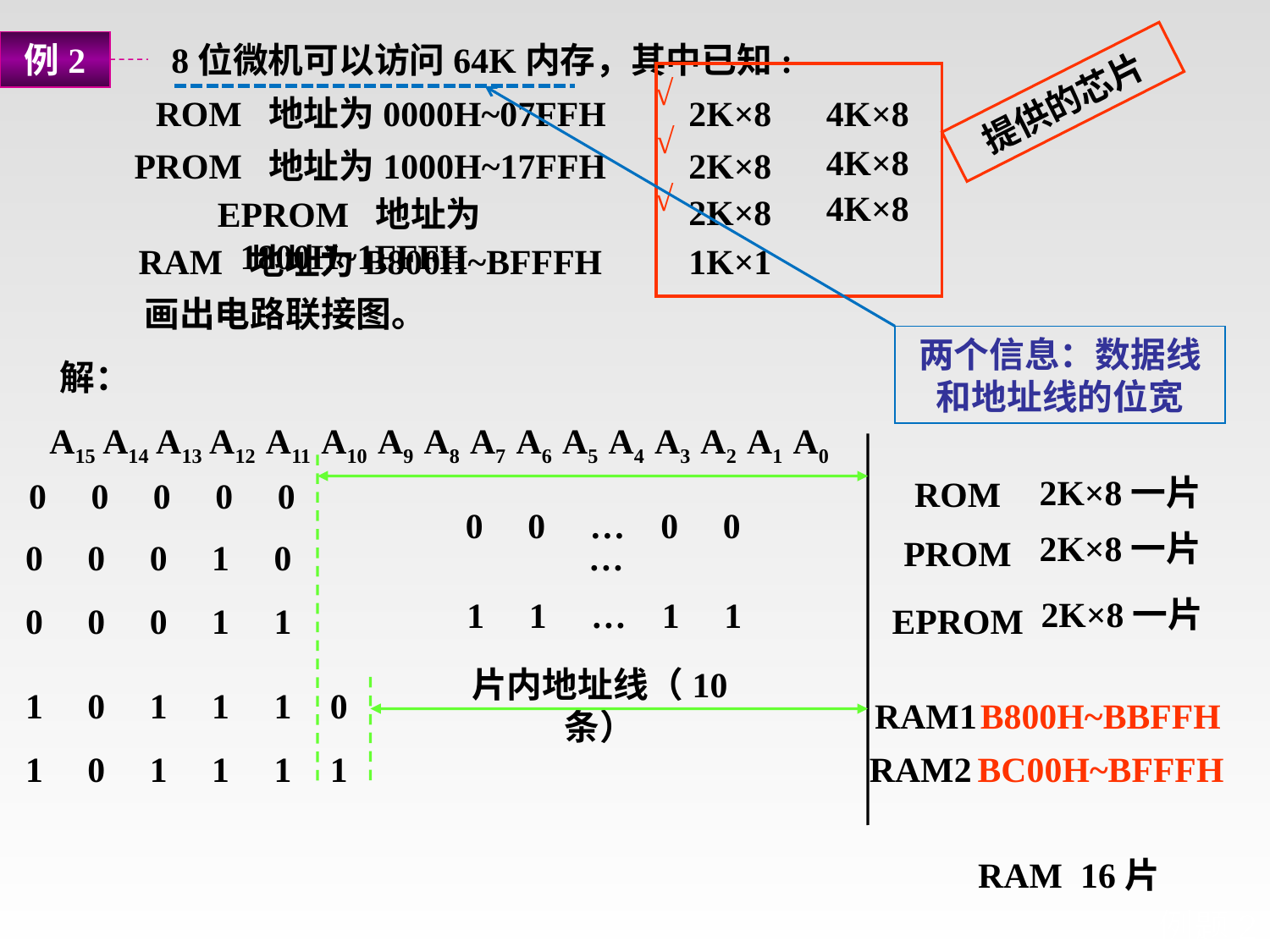

例2

8位微机可以访问64K内存，其中已知:
ROM  地址为0000H~07FFH
2K×8
4K×8
4K×8
PROM  地址为1000H~17FFH
2K×8
4K×8
2K×8
EPROM  地址为1800H~1FFFH
RAM  地址为B800H~BFFFH
1K×1
画出电路联接图。
√

提供的芯片
两个信息：数据线和地址线的位宽
√
√
解：
A15 A14 A13 A12  A11  A10  A9  A8  A7  A6  A5  A4  A3  A2  A1  A0

2K×8一片
ROM
2K×8一片
PROM
2K×8一片
EPROM
0     0     0     0     0
0     0     …    0     0
0     0     0     1     0
…
1     1     …    1     1
0     0     0     1     1
片内地址线（10条）
1     0     1     1     1
0

RAM1
B800H~BBFFH
1     0     1     1     1
1
RAM2
BC00H~BFFFH
RAM  16片
# 例题2